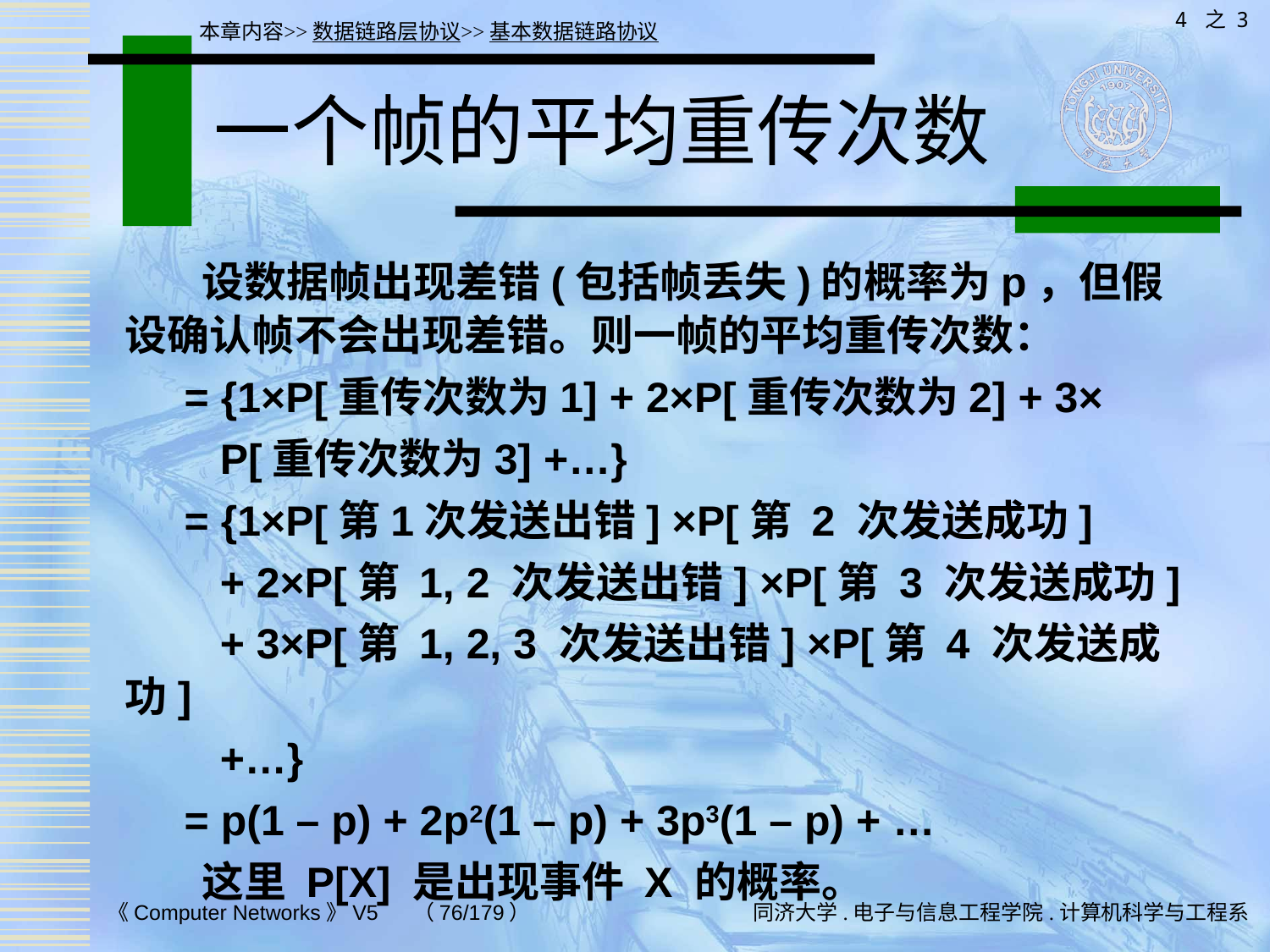

4 之 3
本章内容>>数据链路层协议>>基本数据链路协议
# 一个帧的平均重传次数
       设数据帧出现差错(包括帧丢失)的概率为p，但假设确认帧不会出现差错。则一帧的平均重传次数：
     = {1×P[重传次数为1] + 2×P[重传次数为2] + 3×
        P[重传次数为3] +…}
     = {1×P[第1次发送出错] ×P[第 2 次发送成功]
        + 2×P[第 1, 2 次发送出错] ×P[第 3 次发送成功]
        + 3×P[第 1, 2, 3 次发送出错] ×P[第 4 次发送成功]
        +…}
     = p(1 – p) + 2p2(1 – p) + 3p3(1 – p) + …
       这里 P[X] 是出现事件 X 的概率。